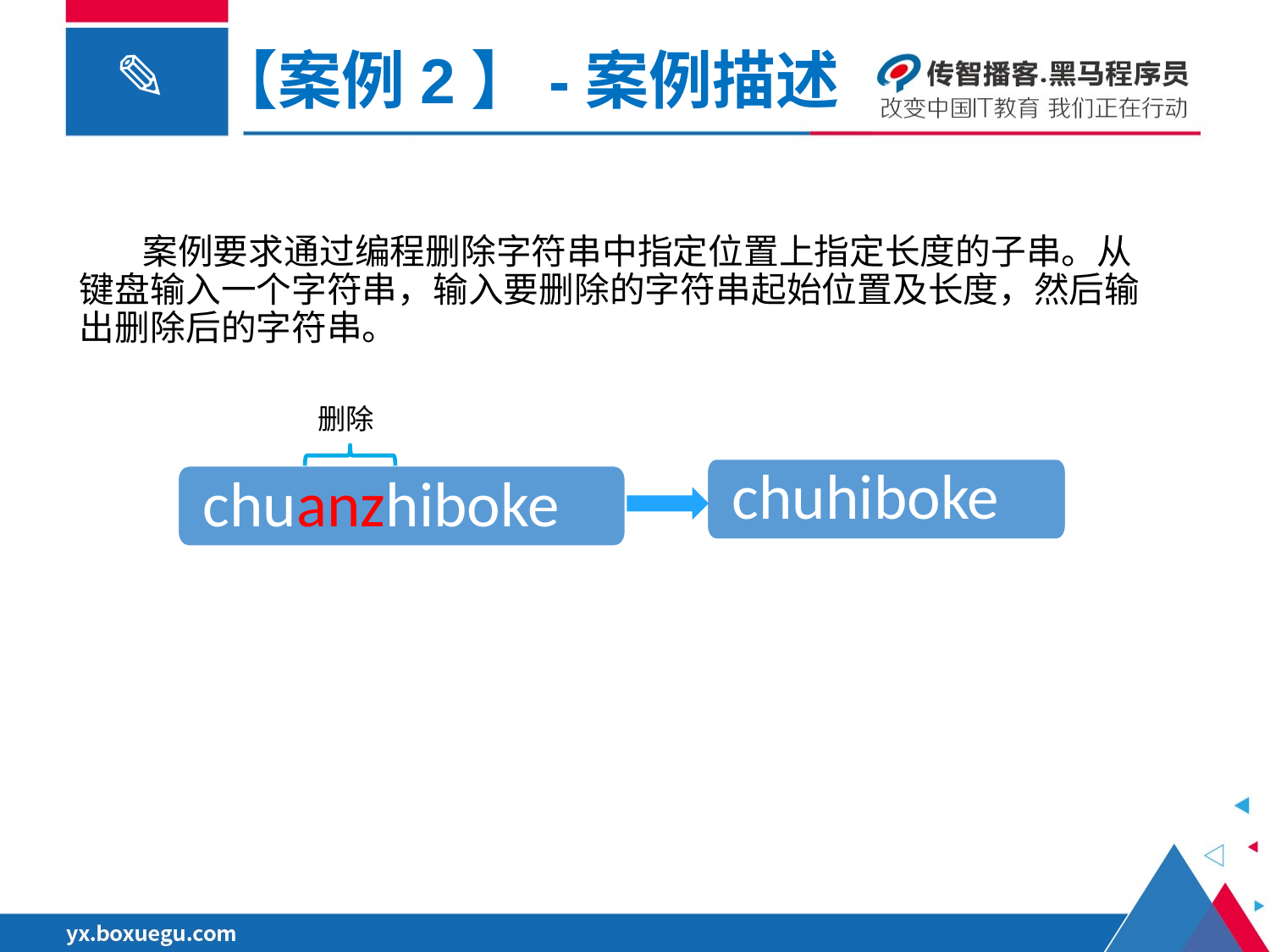

【案例2】-案例描述
       案例要求通过编程删除字符串中指定位置上指定长度的子串。从键盘输入一个字符串，输入要删除的字符串起始位置及长度，然后输出删除后的字符串。

删除

chuhiboke
chuanzhiboke